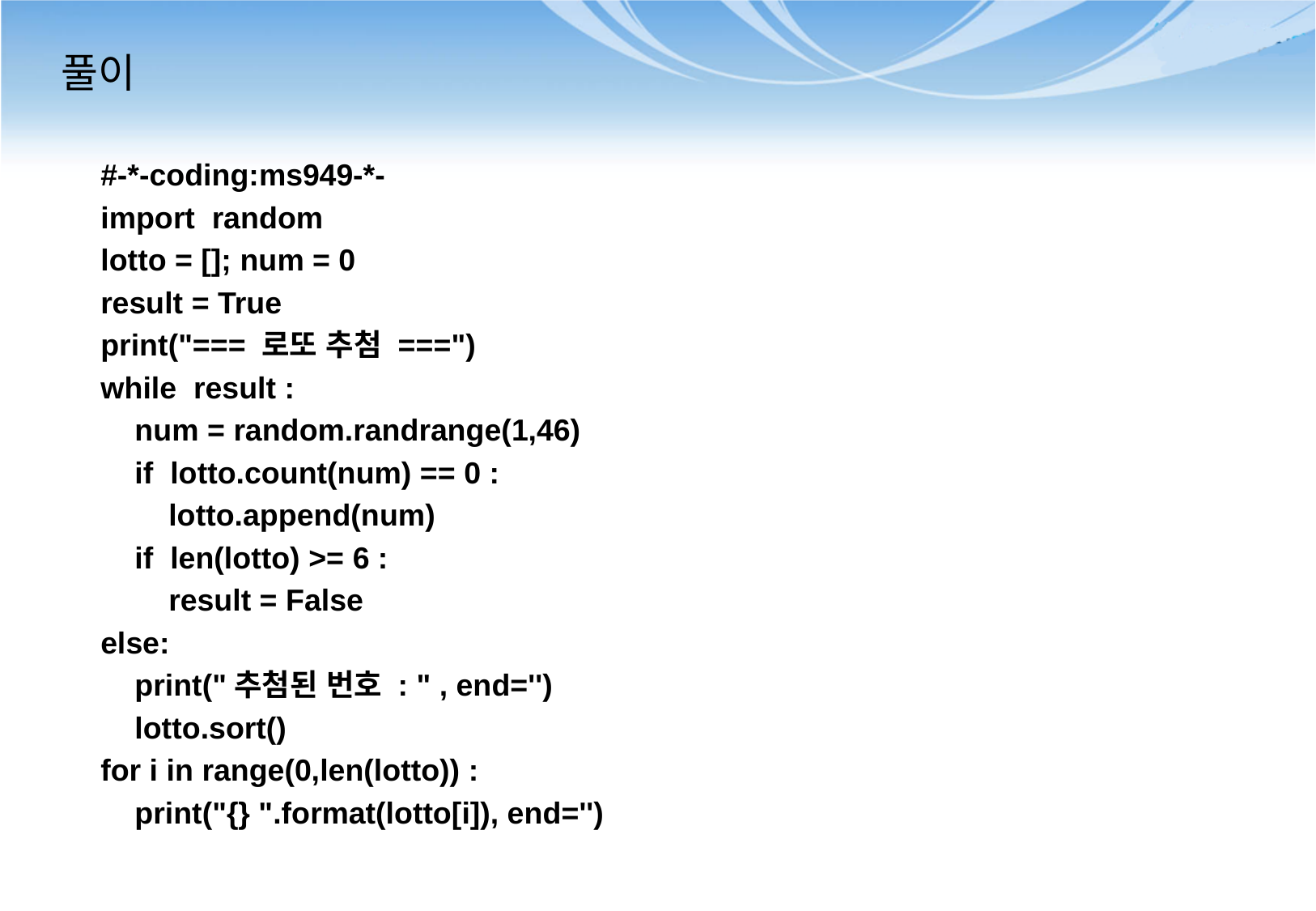

# 풀이
#-*-coding:ms949-*-
import  random
lotto = []; num = 0
result = True
print("=== 로또 추첨 ===")
while  result :
    num = random.randrange(1,46)
    if  lotto.count(num) == 0 :
        lotto.append(num)
    if  len(lotto) >= 6 :
        result = False
else:
    print("추첨된 번호 : " , end='')
    lotto.sort()
for i in range(0,len(lotto)) :
    print("{} ".format(lotto[i]), end='')